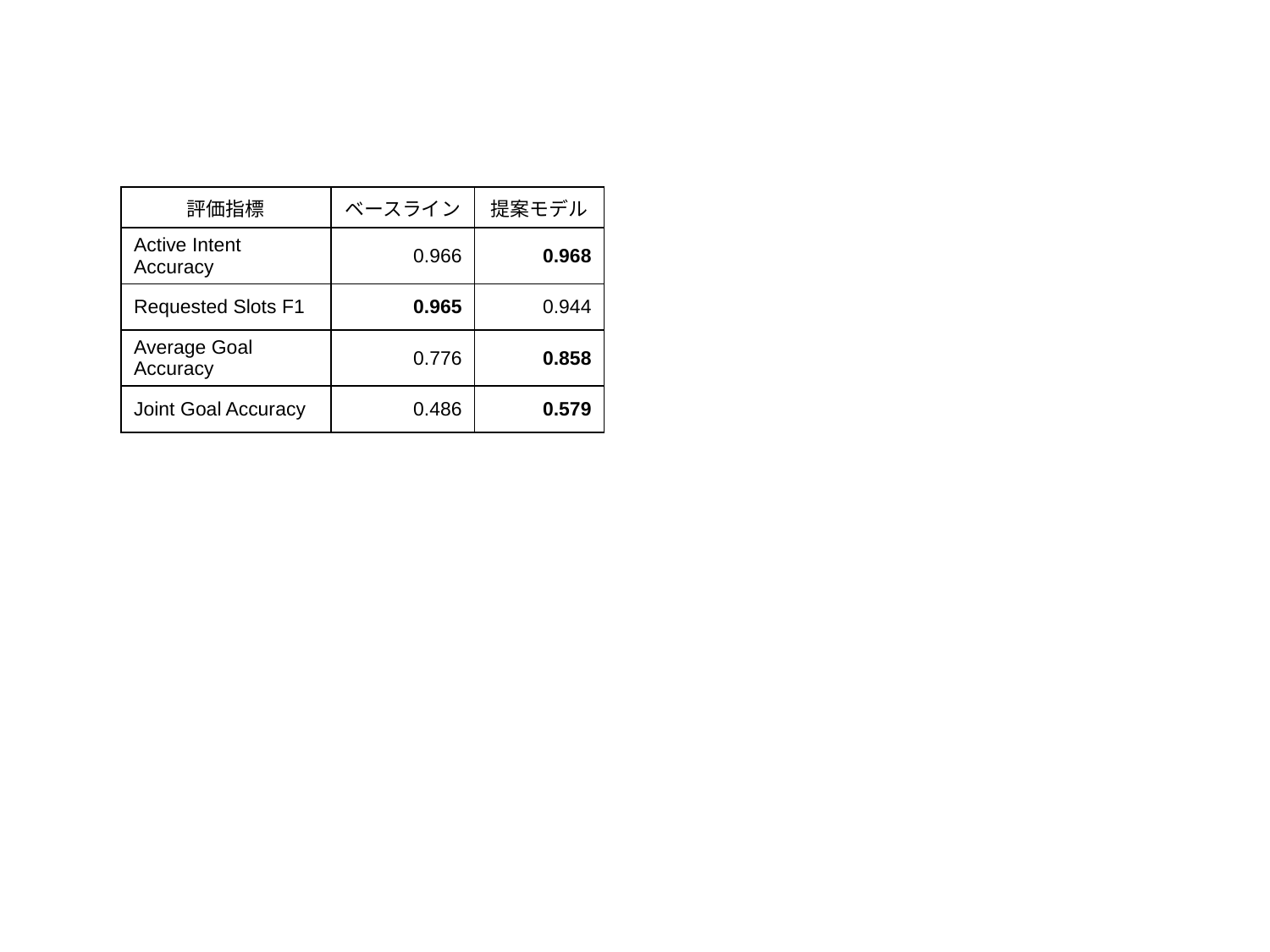

| 評価指標 | ベースライン | 提案モデル |
| --- | --- | --- |
| Active Intent Accuracy | 0.966 | 0.968 |
| Requested Slots F1 | 0.965 | 0.944 |
| Average Goal Accuracy | 0.776 | 0.858 |
| Joint Goal Accuracy | 0.486 | 0.579 |